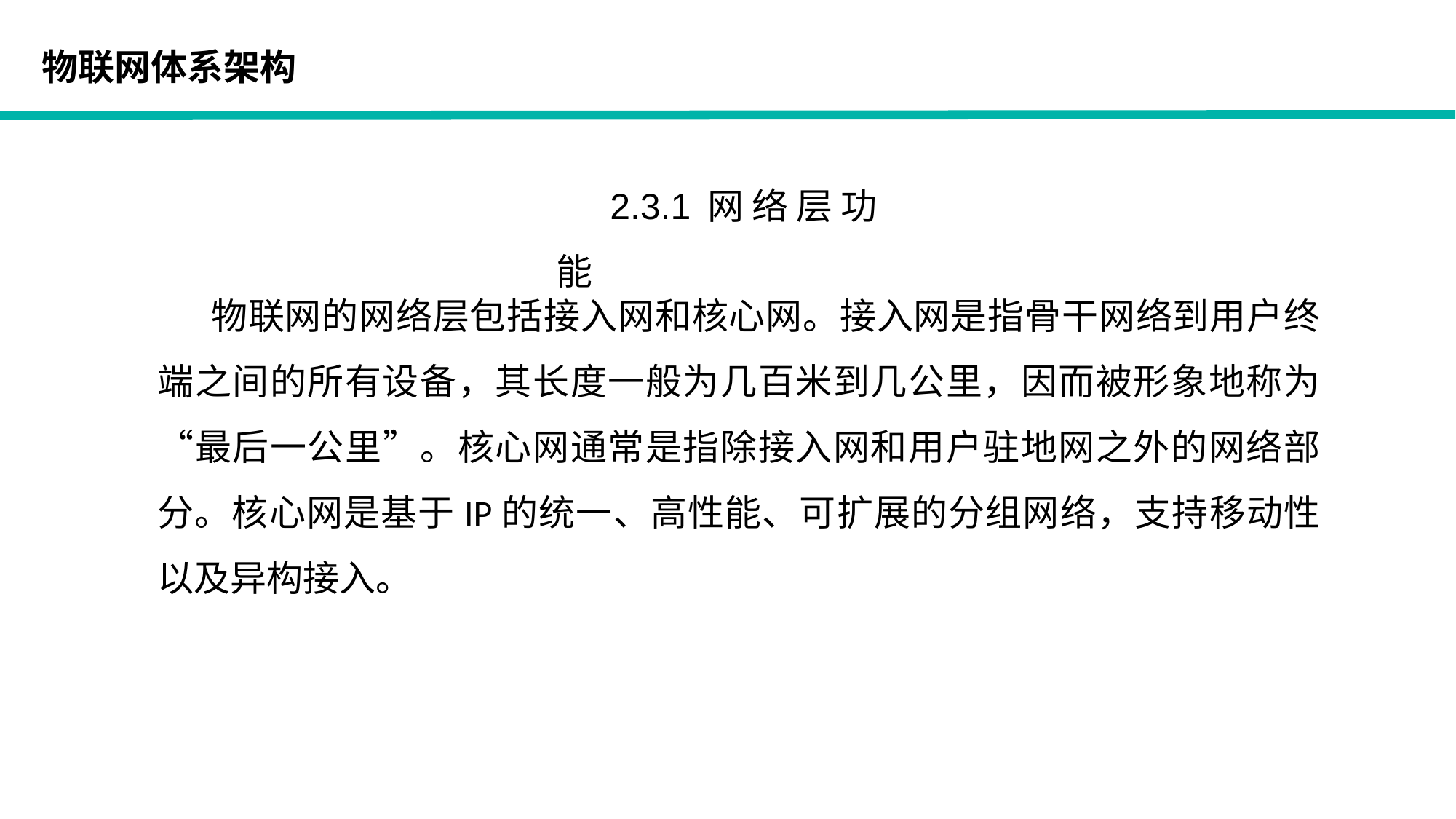

2.3.1网络层功能
物联网的网络层包括接入网和核心网。接入网是指骨干网络到用户终端之间的所有设备，其长度一般为几百米到几公里，因而被形象地称为“最后一公里”。核心网通常是指除接入网和用户驻地网之外的网络部分。核心网是基于IP的统一、高性能、可扩展的分组网络，支持移动性以及异构接入。